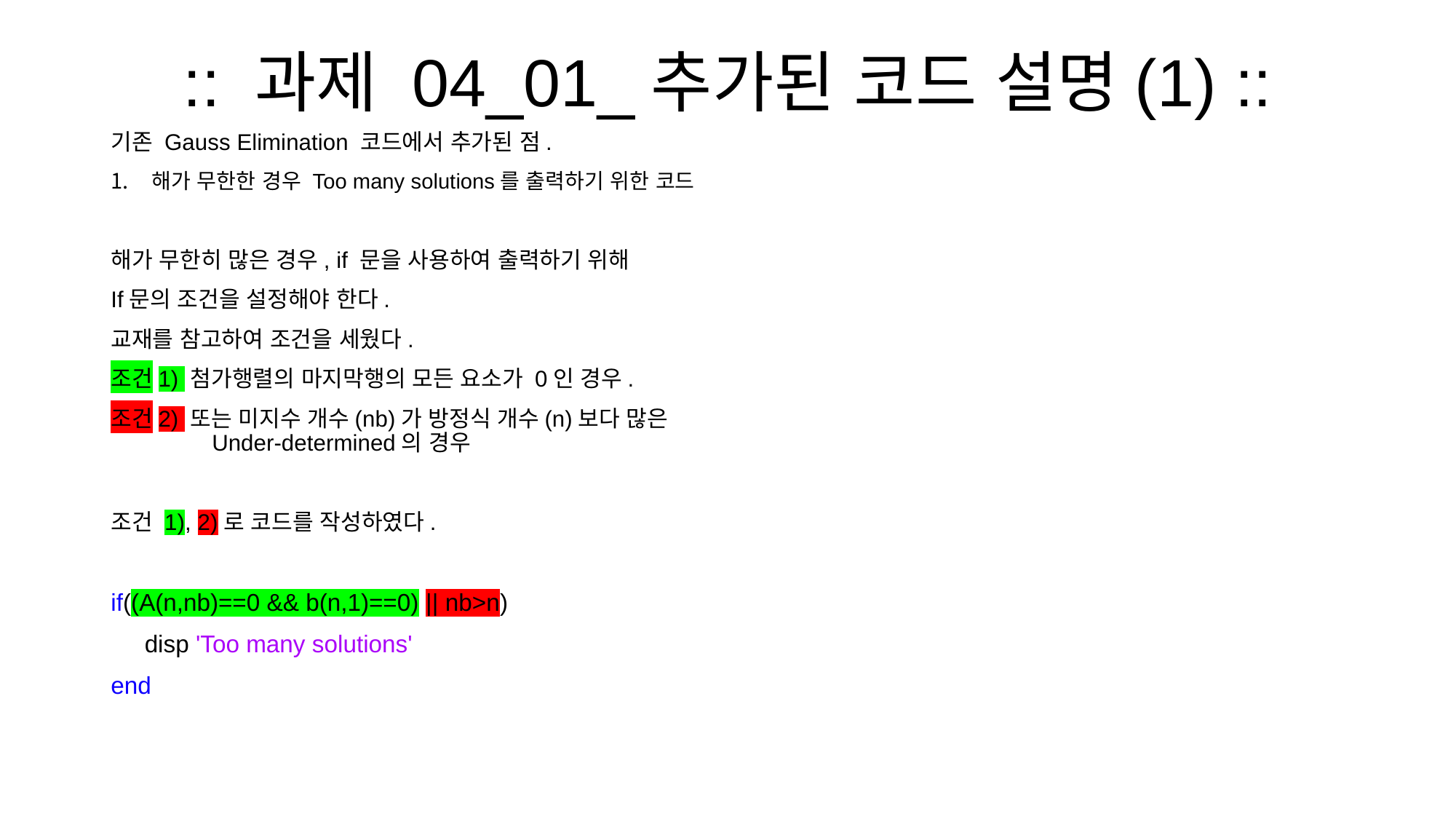

# :: 과제 04_01_추가된 코드 설명(1) ::
기존 Gauss Elimination 코드에서 추가된 점.
해가 무한한 경우 Too many solutions를 출력하기 위한 코드

해가 무한히 많은 경우, if 문을 사용하여 출력하기 위해
If문의 조건을 설정해야 한다.
교재를 참고하여 조건을 세웠다.
조건1) 첨가행렬의 마지막행의 모든 요소가 0인 경우.
조건2) 또는 미지수 개수(nb)가 방정식 개수(n)보다 많은                      Under-determined의 경우

조건 1), 2)로 코드를 작성하였다.

if((A(n,nb)==0 && b(n,1)==0) || nb>n)
     disp 'Too many solutions'
end